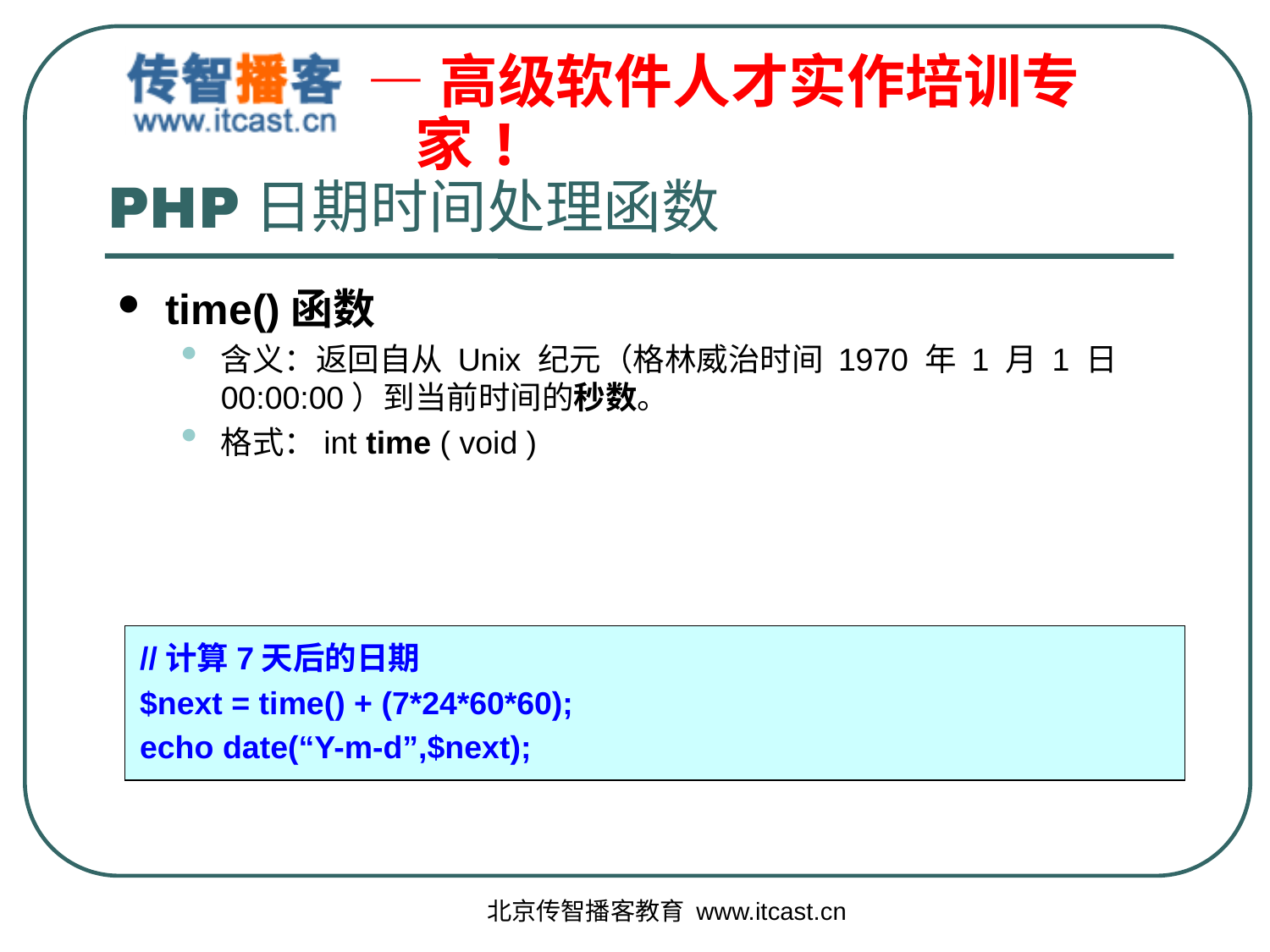

# PHP日期时间处理函数
time()函数
含义：返回自从 Unix 纪元（格林威治时间 1970 年 1 月 1 日 00:00:00）到当前时间的秒数。
格式：int time ( void )
//计算7天后的日期
$next = time() + (7*24*60*60);
echo date(“Y-m-d”,$next);